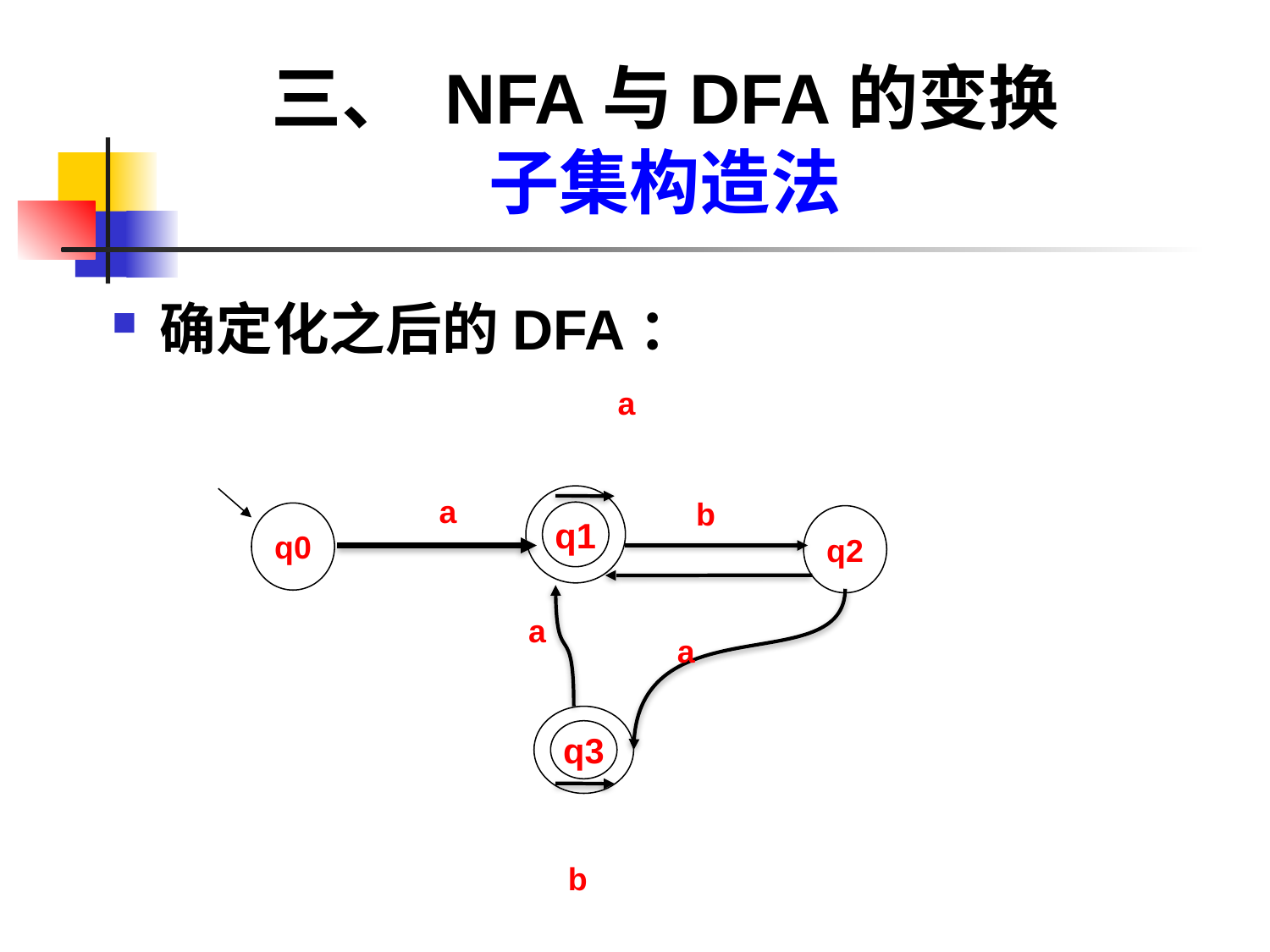

三、 NFA与DFA的变换
子集构造法
确定化之后的DFA：
a
a

b
q0
q2
a
a
q3
b
q1